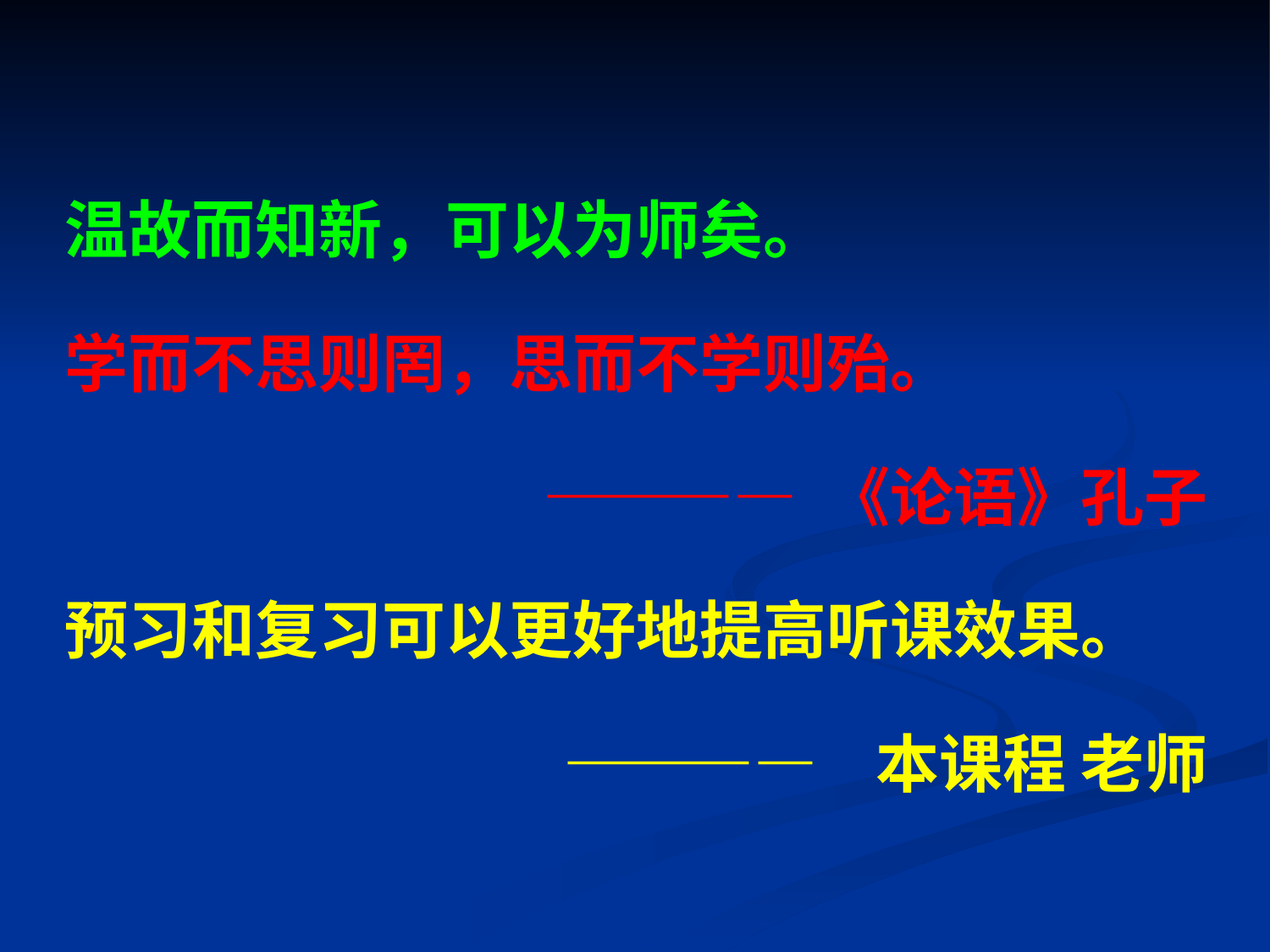

温故而知新，可以为师矣。
学而不思则罔，思而不学则殆。
———— 《论语》孔子
预习和复习可以更好地提高听课效果。
————   本课程 老师